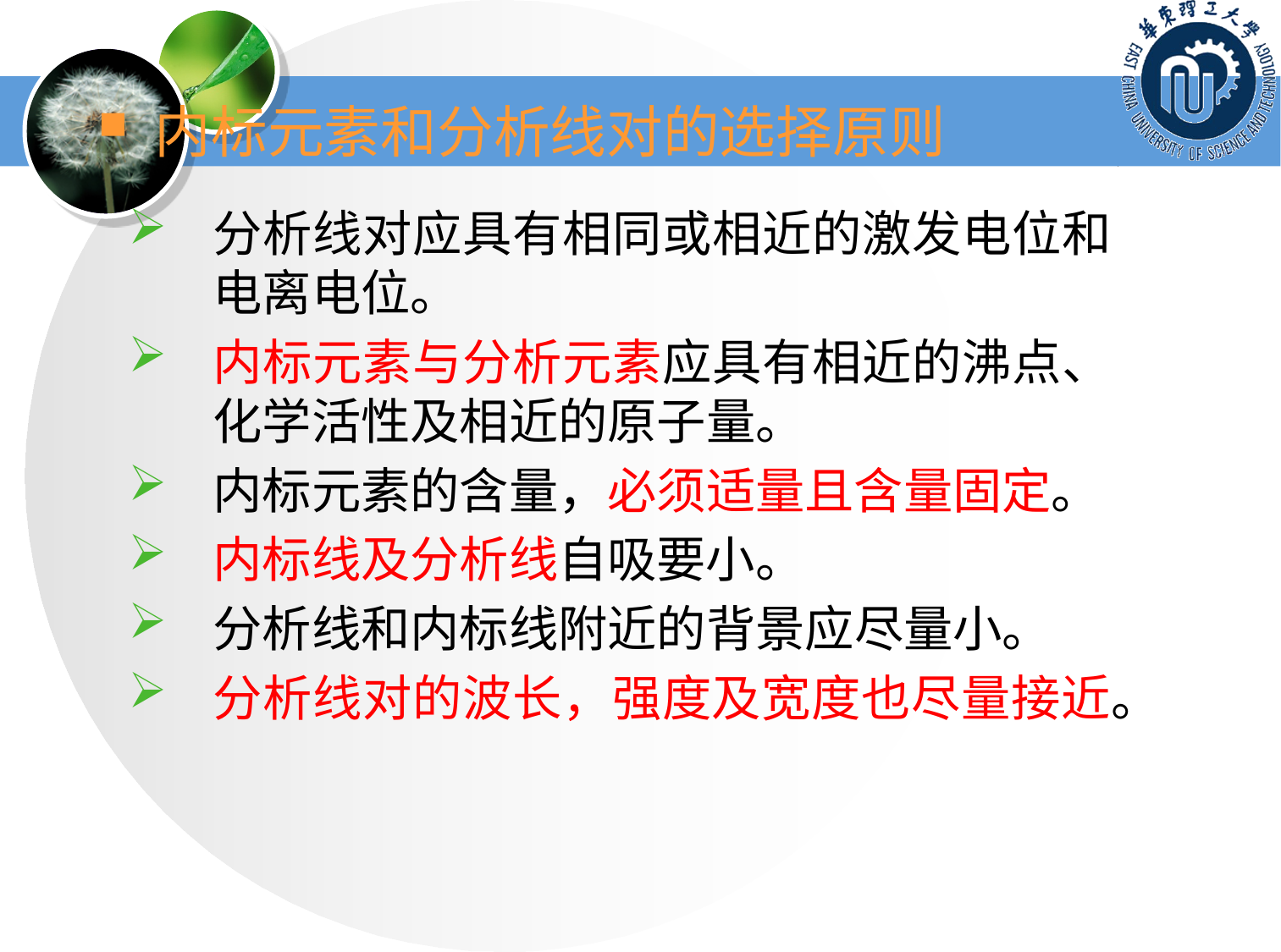

内标元素和分析线对的选择原则
分析线对应具有相同或相近的激发电位和电离电位。
内标元素与分析元素应具有相近的沸点、化学活性及相近的原子量。
内标元素的含量，必须适量且含量固定。
内标线及分析线自吸要小。
分析线和内标线附近的背景应尽量小。
分析线对的波长，强度及宽度也尽量接近。